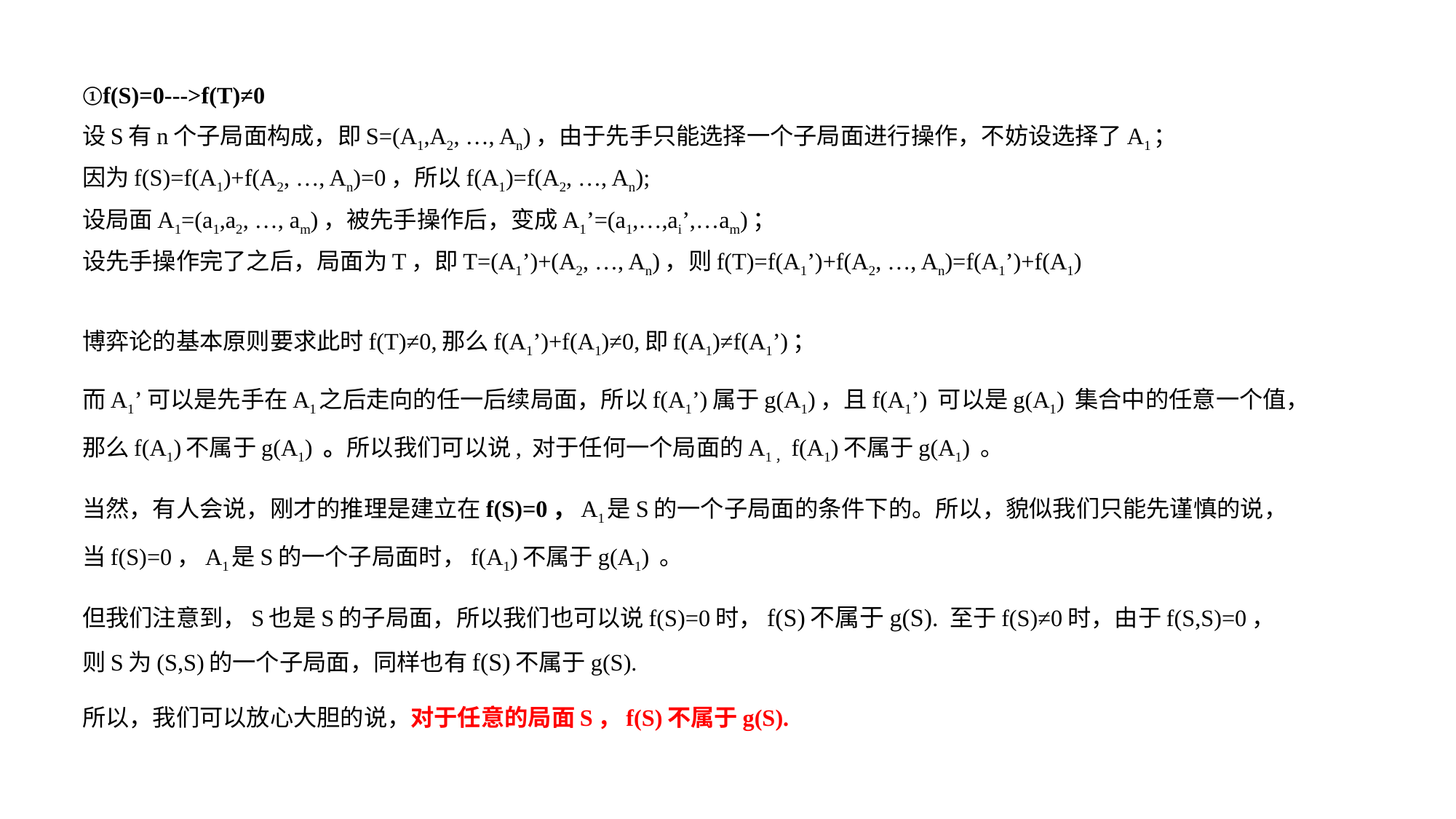

①f(S)=0--->f(T)≠0
设S有n个子局面构成，即S=(A1,A2, …, An)，由于先手只能选择一个子局面进行操作，不妨设选择了A1；
因为f(S)=f(A1)+f(A2, …, An)=0，所以f(A1)=f(A2, …, An);
设局面A1=(a1,a2, …, am)，被先手操作后，变成A1’=(a1,…,ai’,…am)；
设先手操作完了之后，局面为T，即T=(A1’)+(A2, …, An)，则f(T)=f(A1’)+f(A2, …, An)=f(A1’)+f(A1)

博弈论的基本原则要求此时f(T)≠0,那么f(A1’)+f(A1)≠0,即f(A1)≠f(A1’)；
而A1’可以是先手在A1之后走向的任一后续局面，所以f(A1’)属于g(A1)，且f(A1’) 可以是g(A1) 集合中的任意一个值，那么f(A1)不属于g(A1) 。所以我们可以说, 对于任何一个局面的A1，f(A1)不属于g(A1) 。
当然，有人会说，刚才的推理是建立在f(S)=0，A1是S的一个子局面的条件下的。所以，貌似我们只能先谨慎的说，当f(S)=0，A1是S的一个子局面时，f(A1)不属于g(A1) 。
但我们注意到，S也是S的子局面，所以我们也可以说f(S)=0时，f(S)不属于g(S). 至于f(S)≠0时，由于f(S,S)=0，则S为(S,S)的一个子局面，同样也有f(S)不属于g(S).
所以，我们可以放心大胆的说，对于任意的局面S，f(S)不属于g(S).